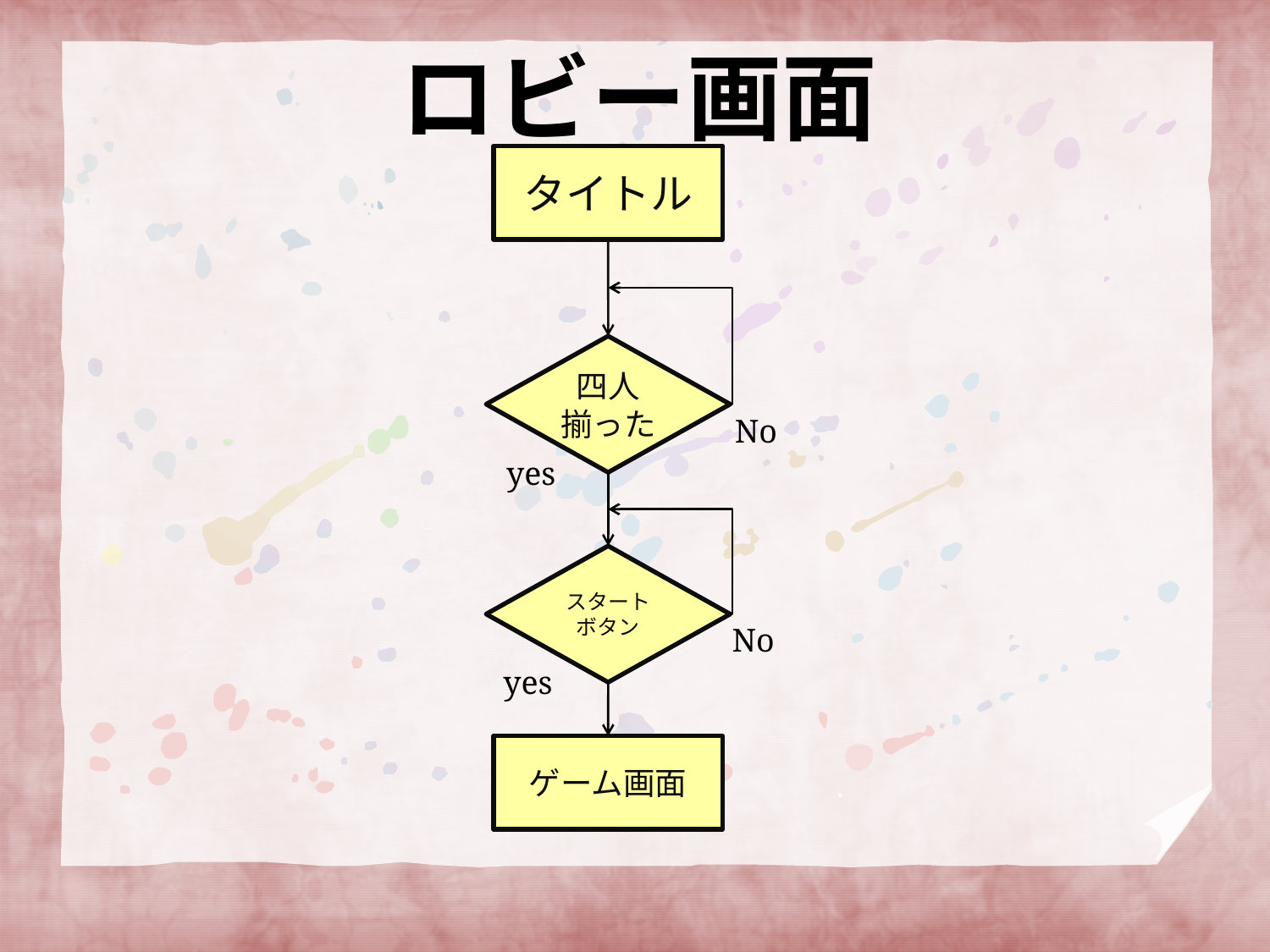

ロビー画面
タイトル
四人揃った
No
yes
スタートボタン
No
yes
ゲーム画面